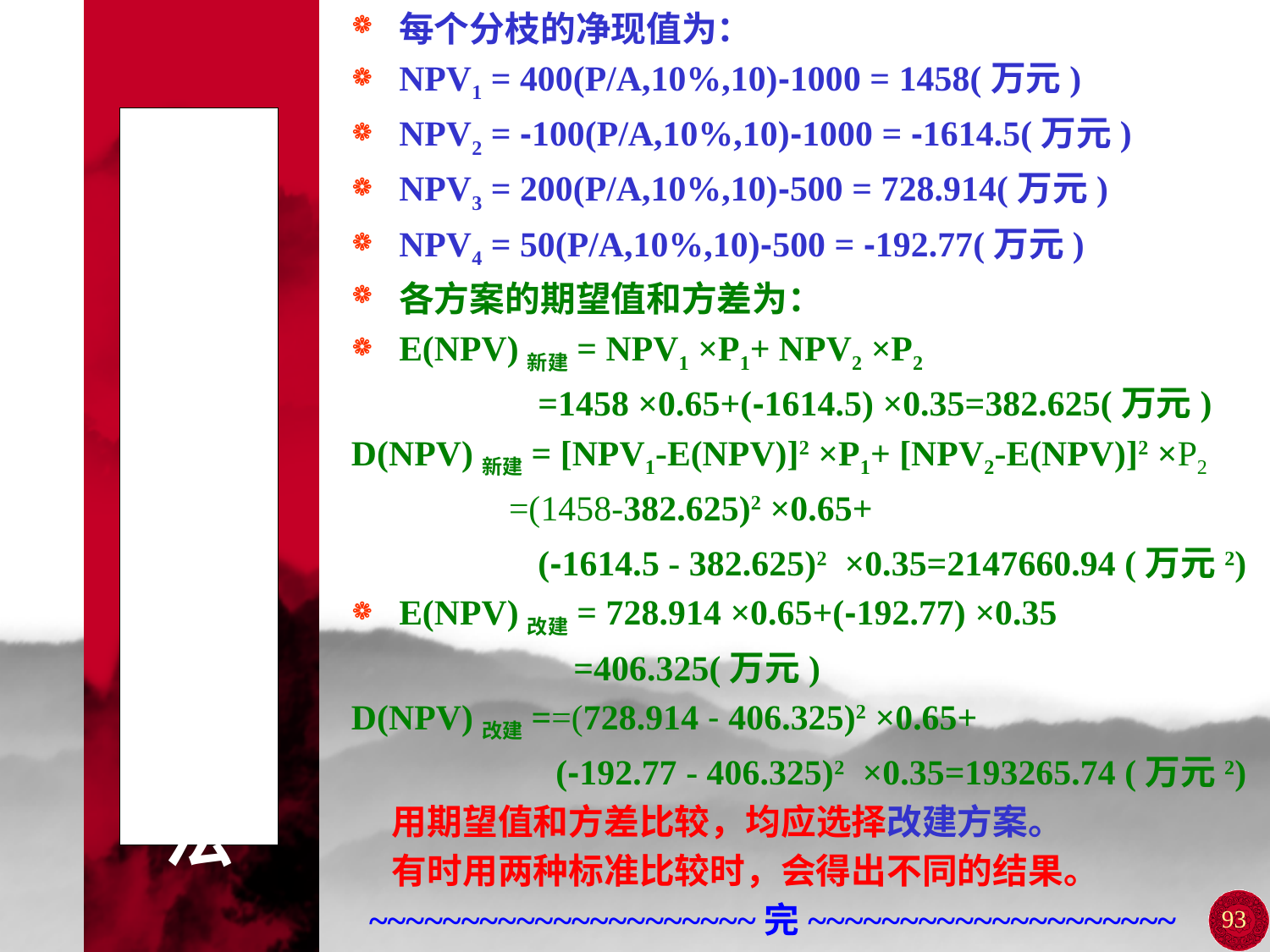

每个分枝的净现值为：
NPV1 = 400(P/A,10%,10)-1000 = 1458(万元)
NPV2 = -100(P/A,10%,10)-1000 = -1614.5(万元)
NPV3 = 200(P/A,10%,10)-500 = 728.914(万元)
NPV4 = 50(P/A,10%,10)-500 = -192.77(万元)
各方案的期望值和方差为：
E(NPV)新建= NPV1 ×P1+ NPV2 ×P2
                     =1458 ×0.65+(-1614.5) ×0.35=382.625(万元)
D(NPV)新建= [NPV1-E(NPV)]2 ×P1+ [NPV2-E(NPV)]2 ×P2
                               =(1458-382.625)2 ×0.65+
                     (-1614.5 - 382.625)2  ×0.35=2147660.94 (万元2)
E(NPV)改建= 728.914 ×0.65+(-192.77) ×0.35
                         =406.325(万元)
D(NPV)改建==(728.914 - 406.325)2 ×0.65+
                       (-192.77 - 406.325)2  ×0.35=193265.74 (万元2)
    用期望值和方差比较，均应选择改建方案。
    有时用两种标准比较时，会得出不同的结果。
  ~~~~~~~~~~~~~~~~~~~~~完~~~~~~~~~~~~~~~~~~~~
# 第四节     决策树分析法
93